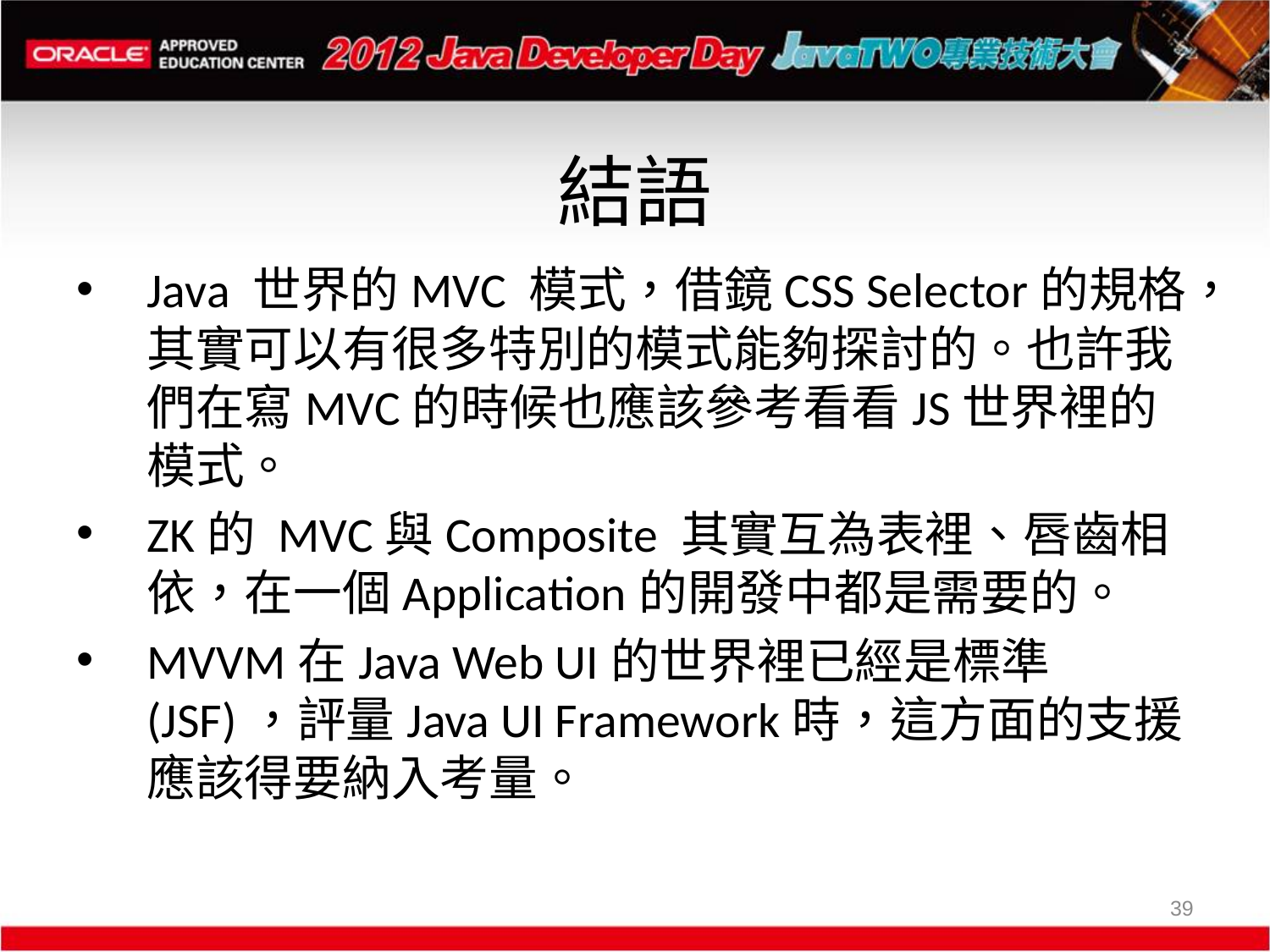

# 結語
Java 世界的MVC 模式，借鏡CSS Selector的規格，其實可以有很多特別的模式能夠探討的。也許我們在寫MVC的時候也應該參考看看JS世界裡的模式。
ZK的 MVC與Composite 其實互為表裡、唇齒相依，在一個Application的開發中都是需要的。
MVVM在Java Web UI的世界裡已經是標準(JSF)，評量Java UI Framework時，這方面的支援應該得要納入考量。
39